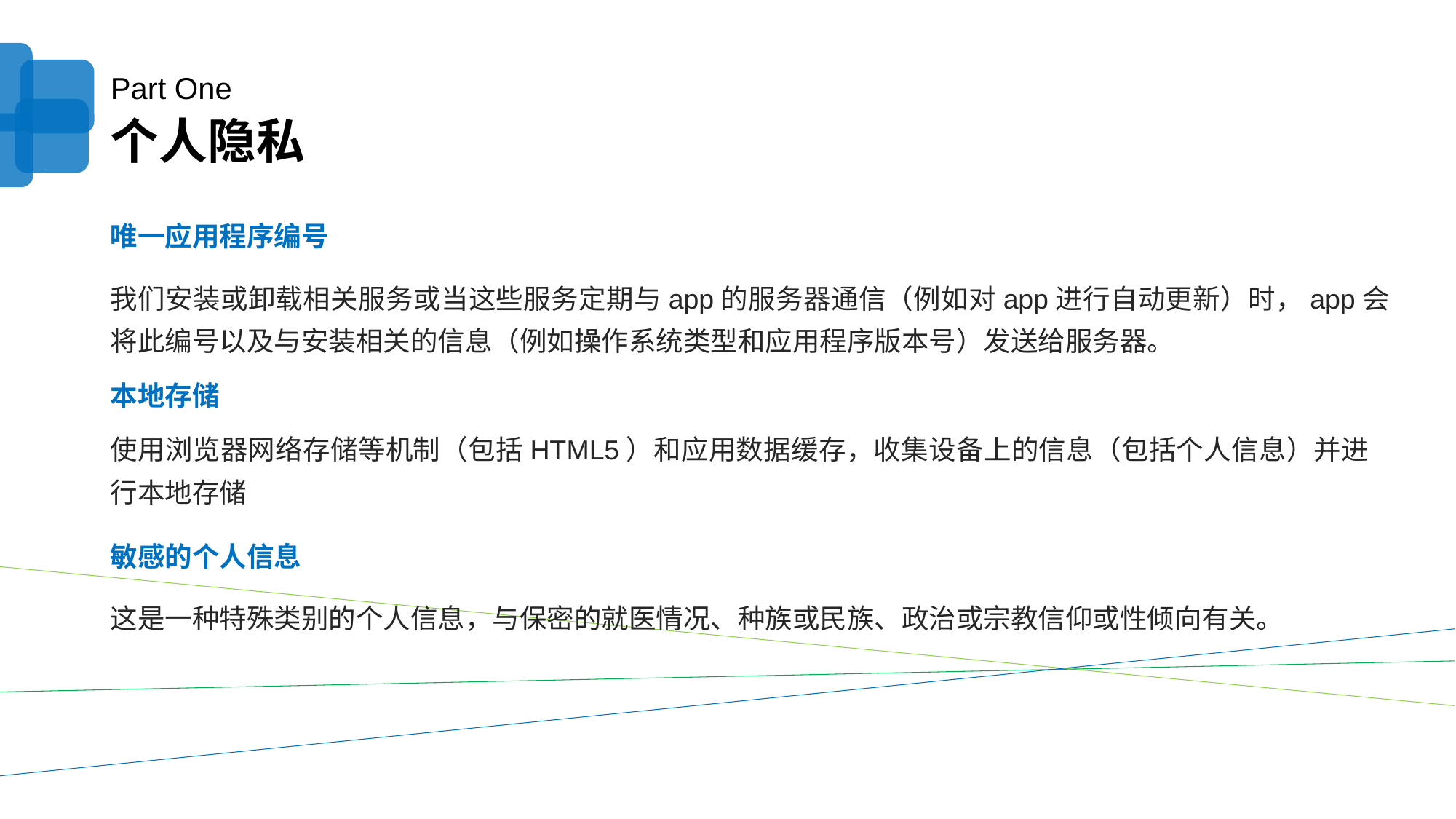

Part One
个人隐私
唯一应用程序编号
我们安装或卸载相关服务或当这些服务定期与app的服务器通信（例如对app进行自动更新）时，app会将此编号以及与安装相关的信息（例如操作系统类型和应用程序版本号）发送给服务器。
本地存储
使用浏览器网络存储等机制（包括HTML5）和应用数据缓存，收集设备上的信息（包括个人信息）并进行本地存储
敏感的个人信息
这是一种特殊类别的个人信息，与保密的就医情况、种族或民族、政治或宗教信仰或性倾向有关。